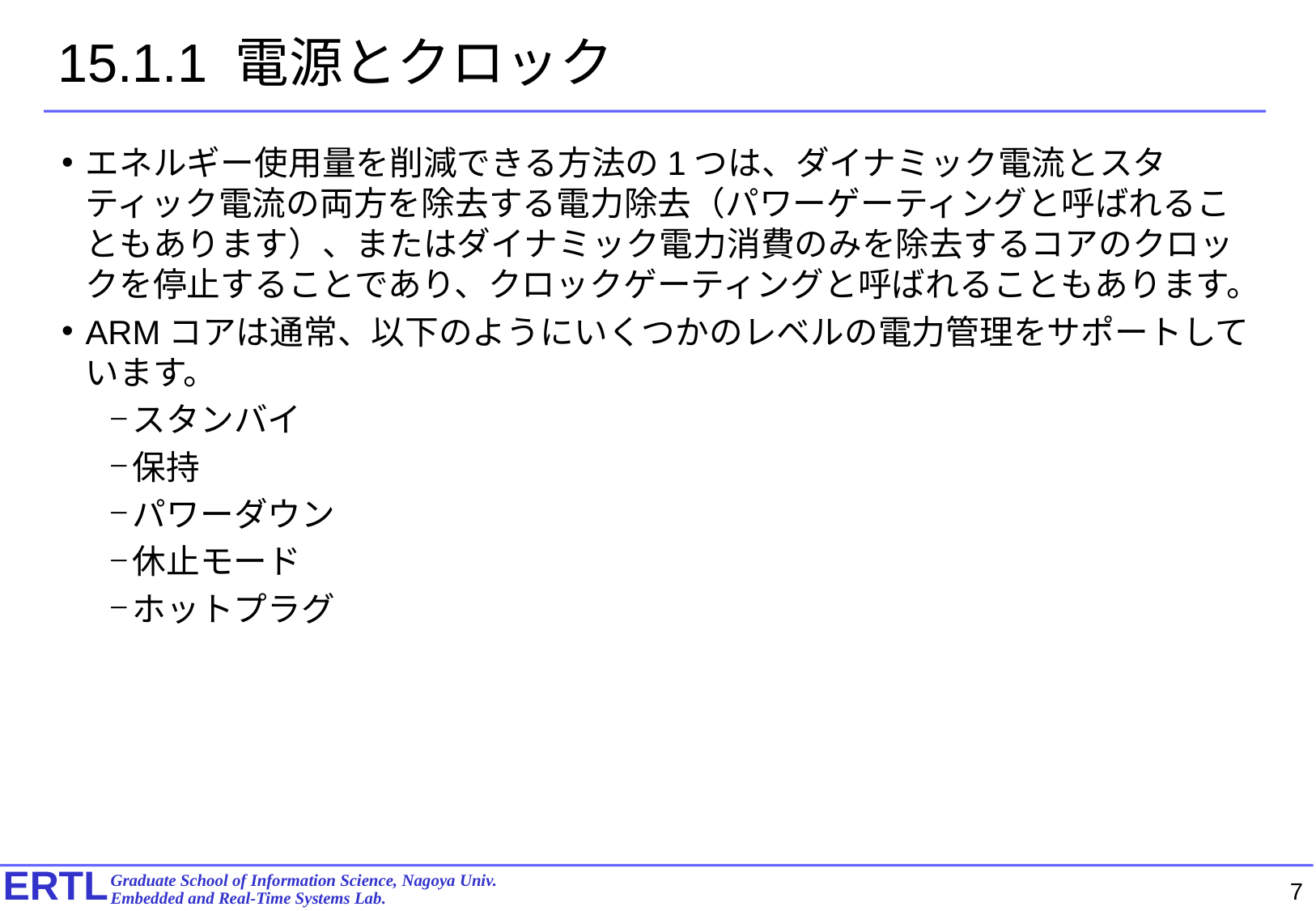

# 15.1.1 電源とクロック
エネルギー使用量を削減できる方法の1つは、ダイナミック電流とスタティック電流の両方を除去する電力除去（パワーゲーティングと呼ばれることもあります）、またはダイナミック電力消費のみを除去するコアのクロックを停止することであり、クロックゲーティングと呼ばれることもあります。
ARMコアは通常、以下のようにいくつかのレベルの電力管理をサポートしています。
スタンバイ
保持
パワーダウン
休止モード
ホットプラグ

7